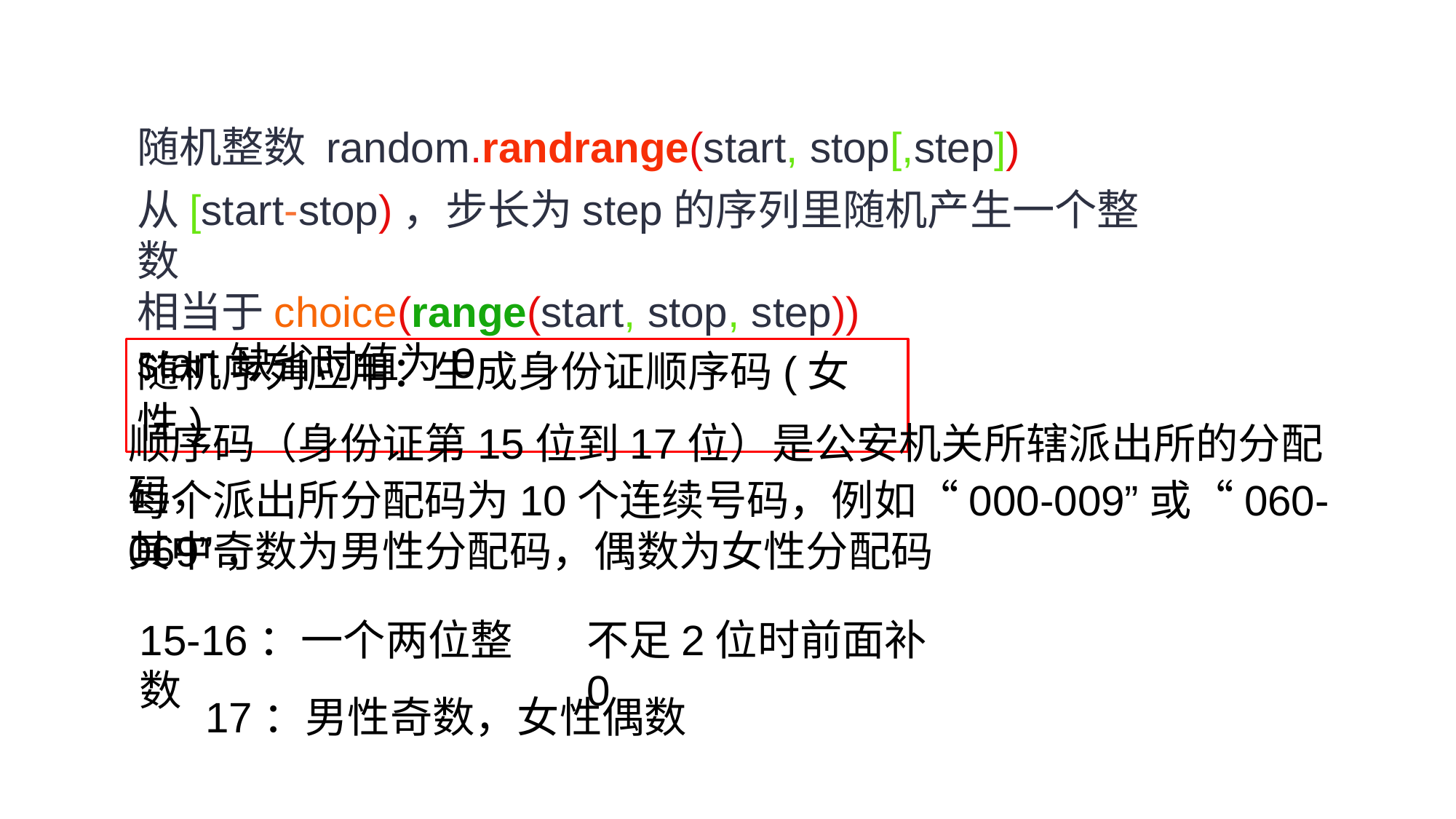

随机整数 random.randrange(start, stop[,step])
从[start-stop)，步长为step的序列里随机产生一个整数
相当于choice(range(start, stop, step))
start缺省时值为0
随机序列应用：生成身份证顺序码(女性)
顺序码（身份证第15位到17位）是公安机关所辖派出所的分配码，
每个派出所分配码为10个连续号码，例如“000-009”或“060-069”，
其中奇数为男性分配码，偶数为女性分配码
15-16：一个两位整数
不足2位时前面补0
17：男性奇数，女性偶数